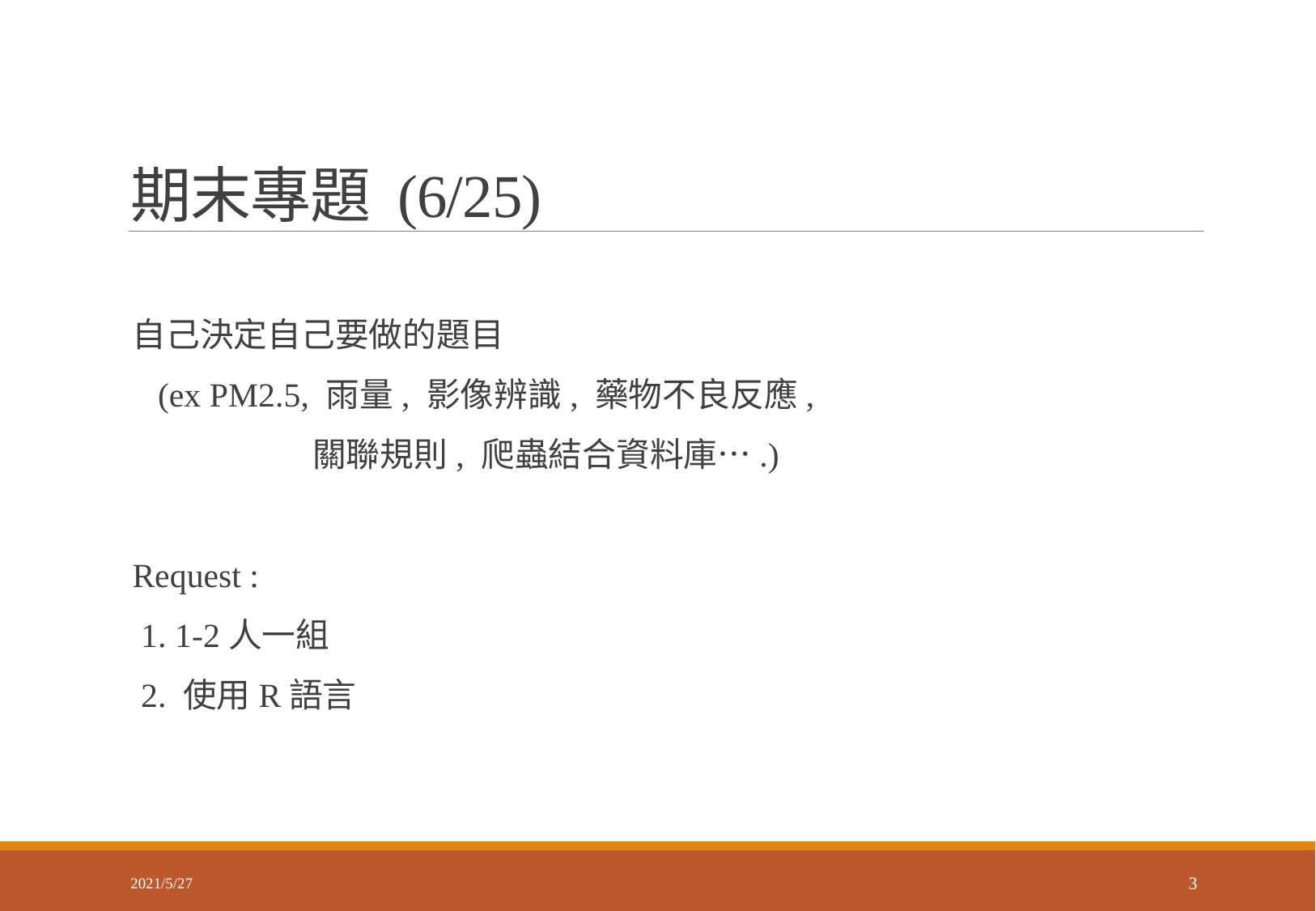

# 期末專題 (6/25)

自己決定自己要做的題目
   (ex PM2.5, 雨量, 影像辨識, 藥物不良反應,
                       關聯規則, 爬蟲結合資料庫….)

Request :
 1. 1-2人一組
 2. 使用R語言
2021/5/27
3